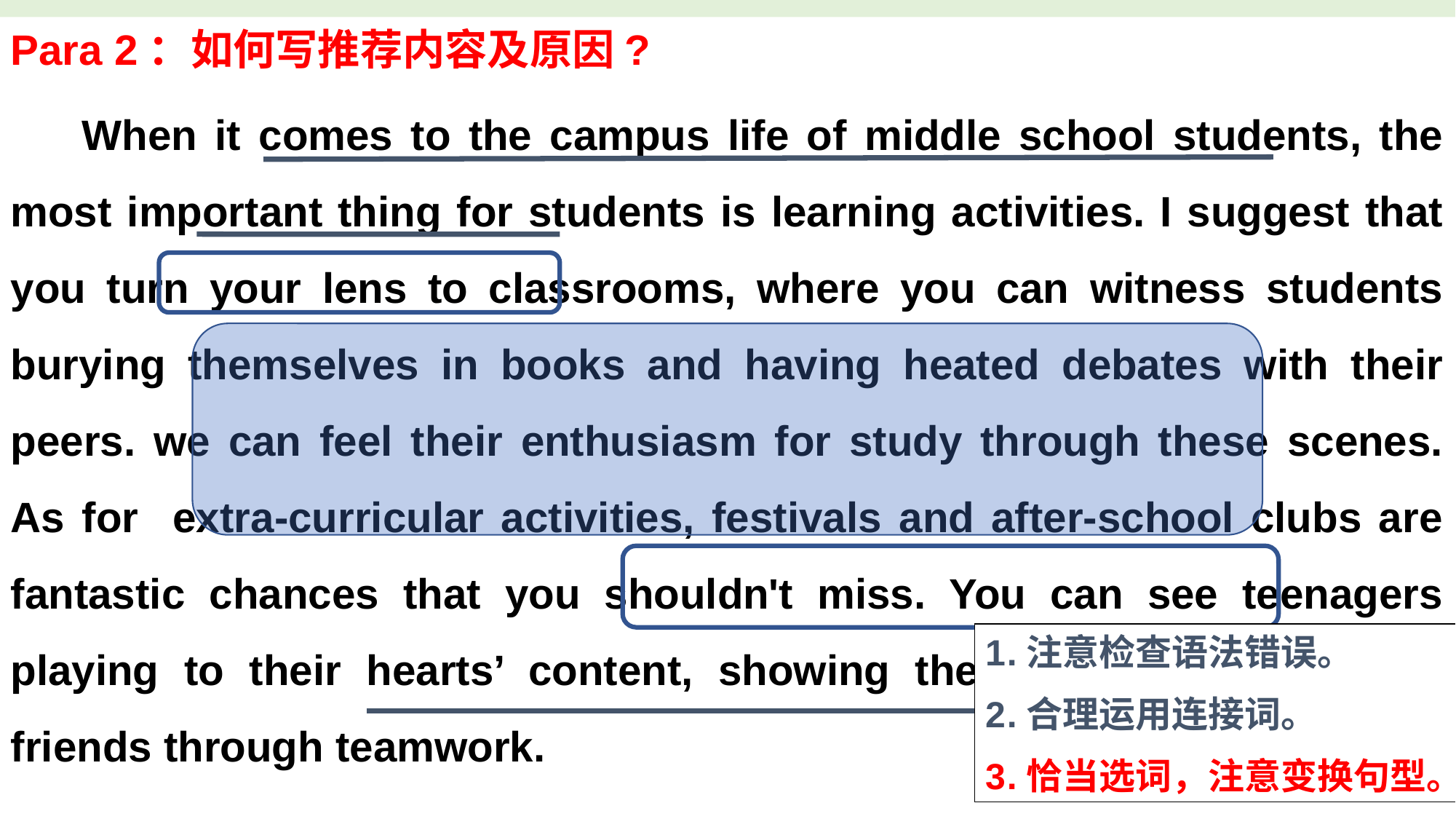

Para 2：如何写推荐内容及原因?
    When it comes to the campus life of middle school students, the most important thing for students is learning activities. I suggest that you turn your lens to classrooms, where you can witness students burying themselves in books and having heated debates with their peers. we can feel their enthusiasm for study through these scenes. As for  extra-curricular activities, festivals and after-school clubs are fantastic chances that you shouldn't miss. You can see teenagers playing to their hearts’ content, showing their talents and making friends through teamwork.

注意检查语法错误。
合理运用连接词。
恰当选词，注意变换句型。